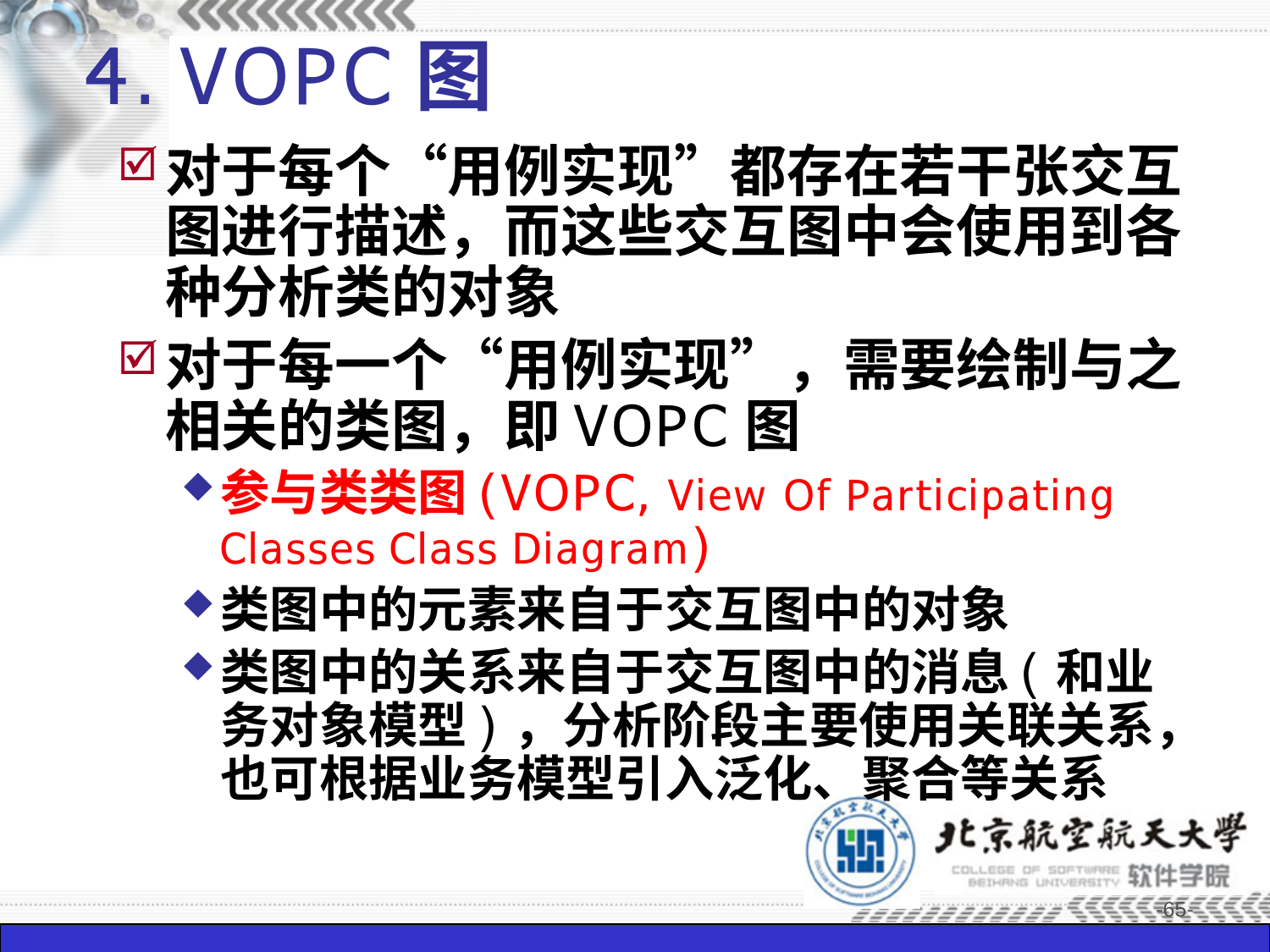

# 4. VOPC图
对于每个“用例实现”都存在若干张交互图进行描述，而这些交互图中会使用到各种分析类的对象
对于每一个“用例实现”，需要绘制与之相关的类图，即VOPC图
参与类类图(VOPC, View Of Participating Classes Class Diagram)
类图中的元素来自于交互图中的对象
类图中的关系来自于交互图中的消息(和业务对象模型)，分析阶段主要使用关联关系，也可根据业务模型引入泛化、聚合等关系
-65-